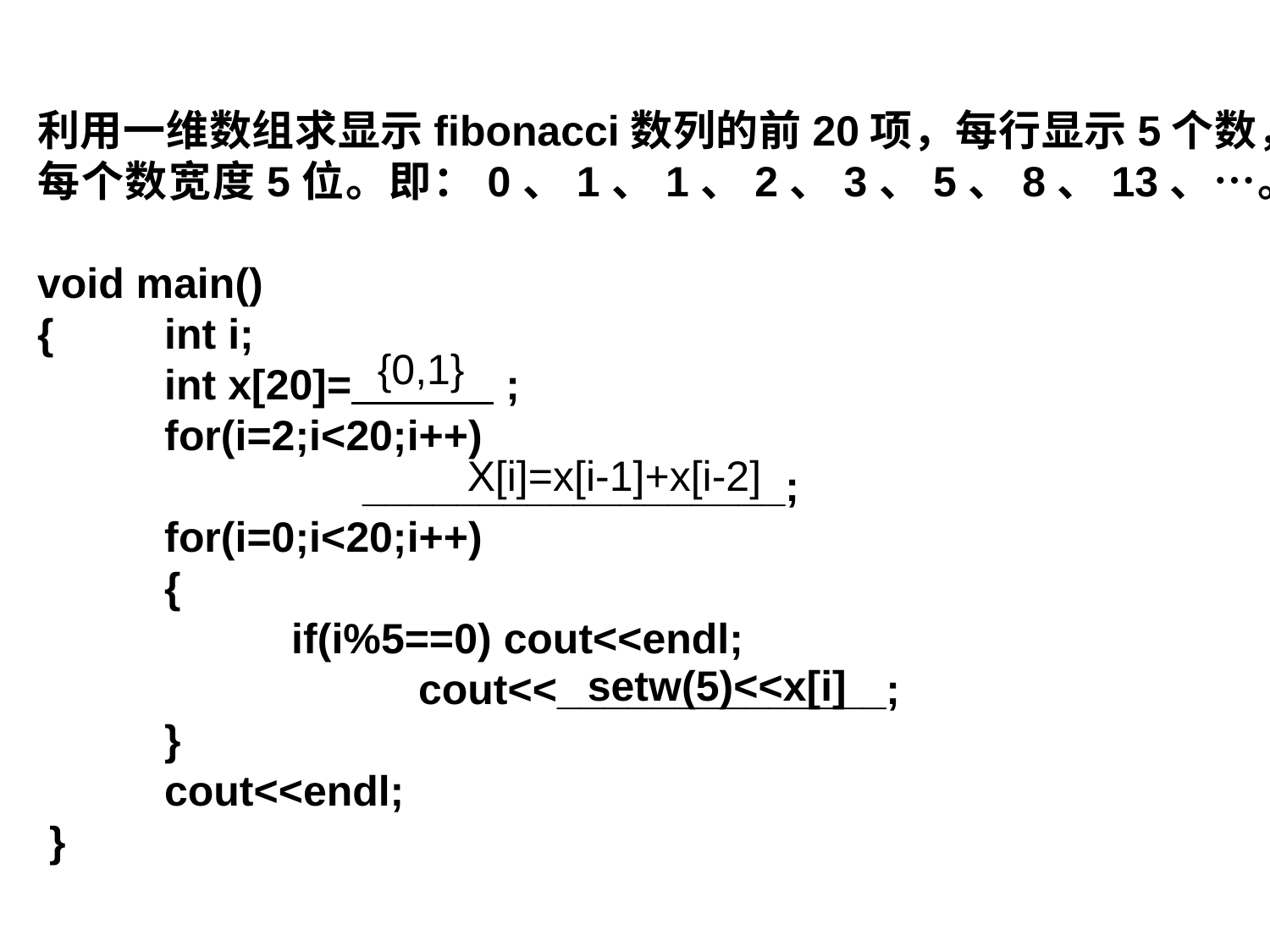

利用一维数组求显示fibonacci数列的前20项，每行显示5个数，每个数宽度5位。即：0、1、1、2、3、5、8、13、…。

void main()
{ 	int i;
 	int x[20]=             ;
	for(i=2;i<20;i++)
   		      __________________;
 	for(i=0;i<20;i++)
	{
		if(i%5==0) cout<<endl;
	        		cout<<______________;
 	}
	cout<<endl;
 }
{0,1}
X[i]=x[i-1]+x[i-2]
setw(5)<<x[i]